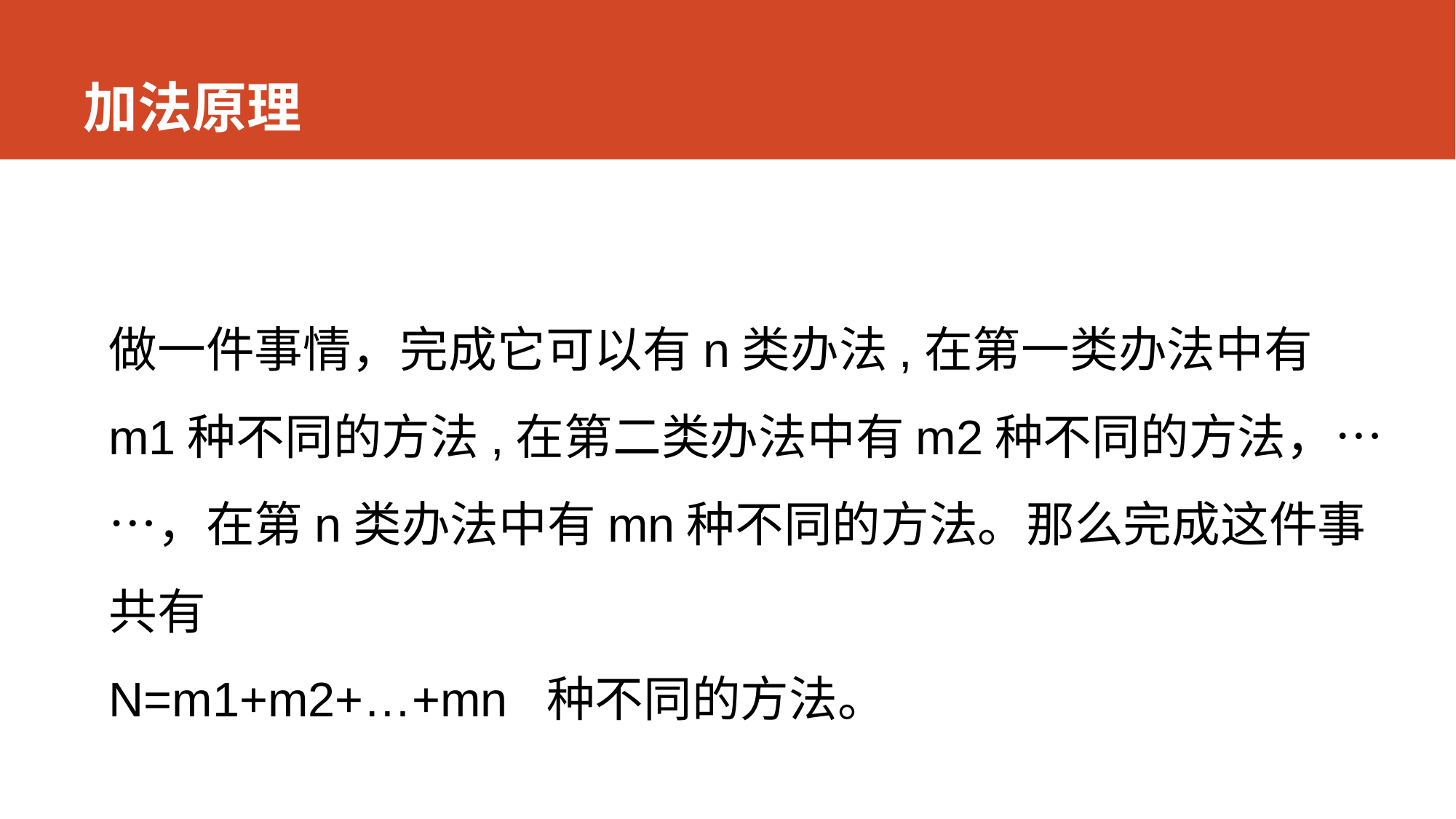

# 加法原理
做一件事情，完成它可以有n类办法,在第一类办法中有m1种不同的方法,在第二类办法中有m2种不同的方法，……，在第n类办法中有mn种不同的方法。那么完成这件事共有
N=m1+m2+…+mn  种不同的方法。